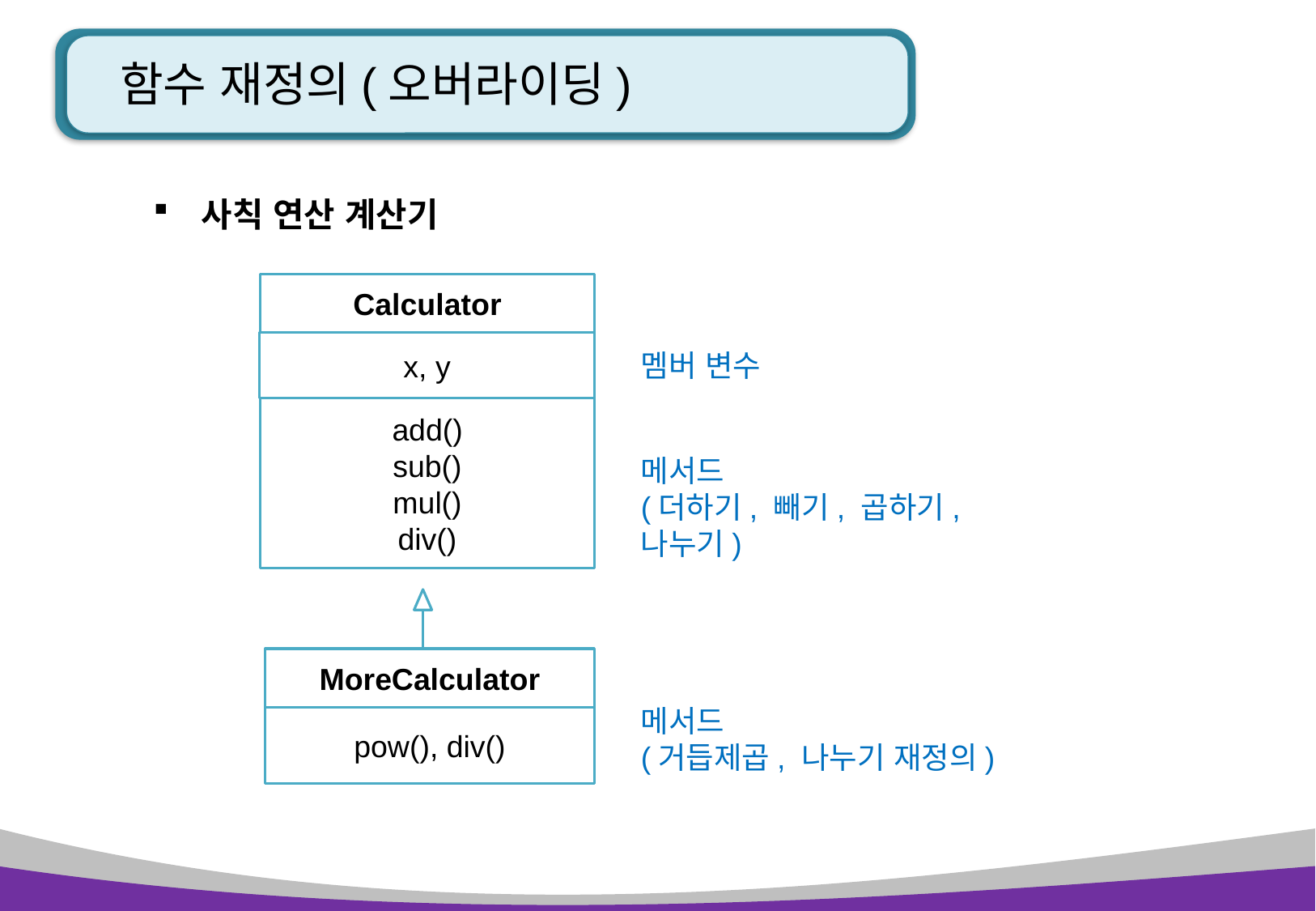

# 함수 재정의(오버라이딩)
 사칙 연산 계산기

Calculator

x, y
멤버 변수

add()
sub()
mul()
div()

메서드
(더하기, 빼기, 곱하기, 나누기)

MoreCalculator

메서드
(거듭제곱, 나누기 재정의)
pow(), div()
36